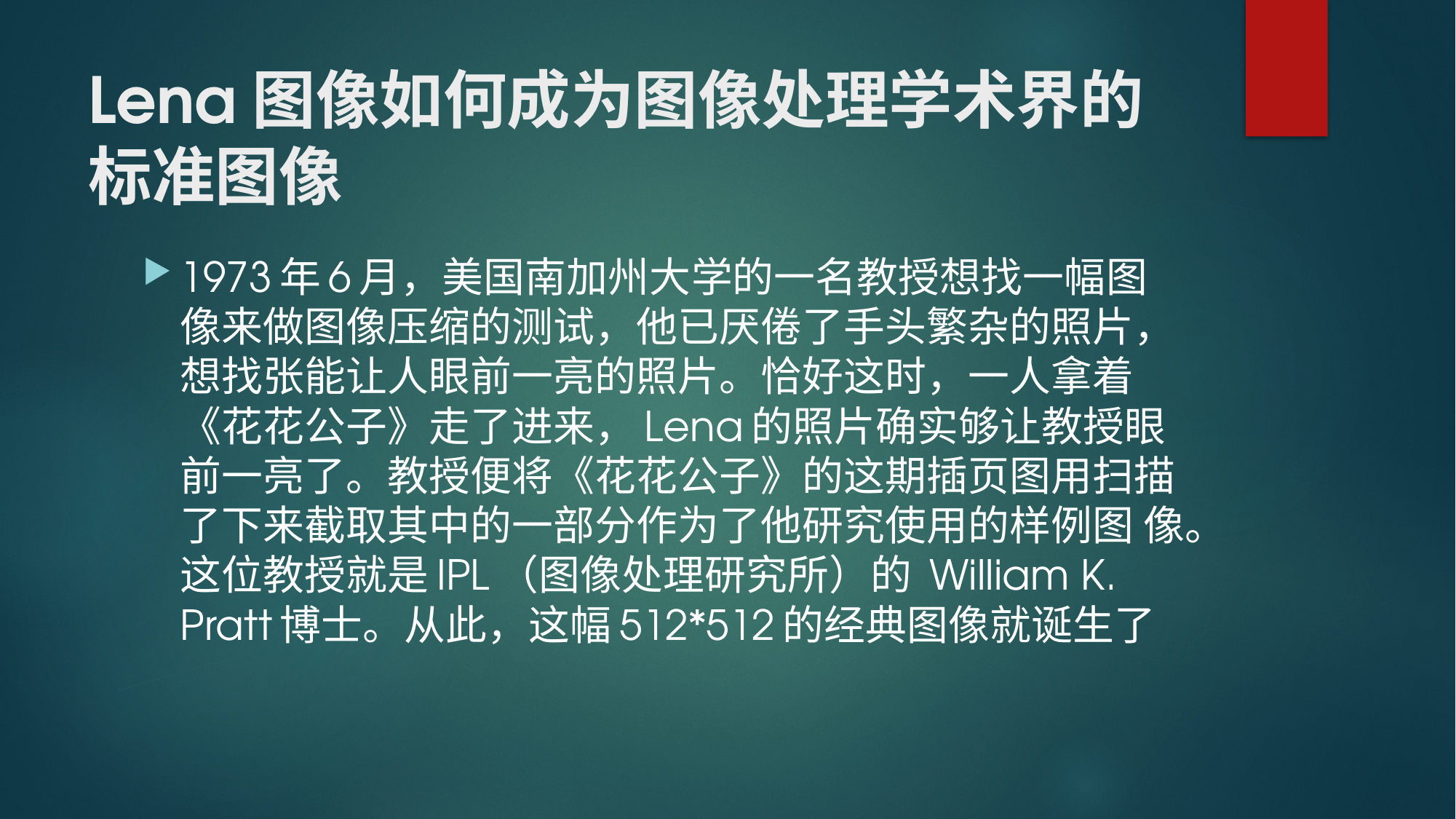

# Lena图像如何成为图像处理学术界的标准图像
1973年6月，美国南加州大学的一名教授想找一幅图像来做图像压缩的测试，他已厌倦了手头繁杂的照片，想找张能让人眼前一亮的照片。恰好这时，一人拿着 《花花公子》走了进来，Lena的照片确实够让教授眼前一亮了。教授便将《花花公子》的这期插页图用扫描了下来截取其中的一部分作为了他研究使用的样例图 像。这位教授就是IPL（图像处理研究所）的 William K. Pratt博士。从此，这幅512*512的经典图像就诞生了